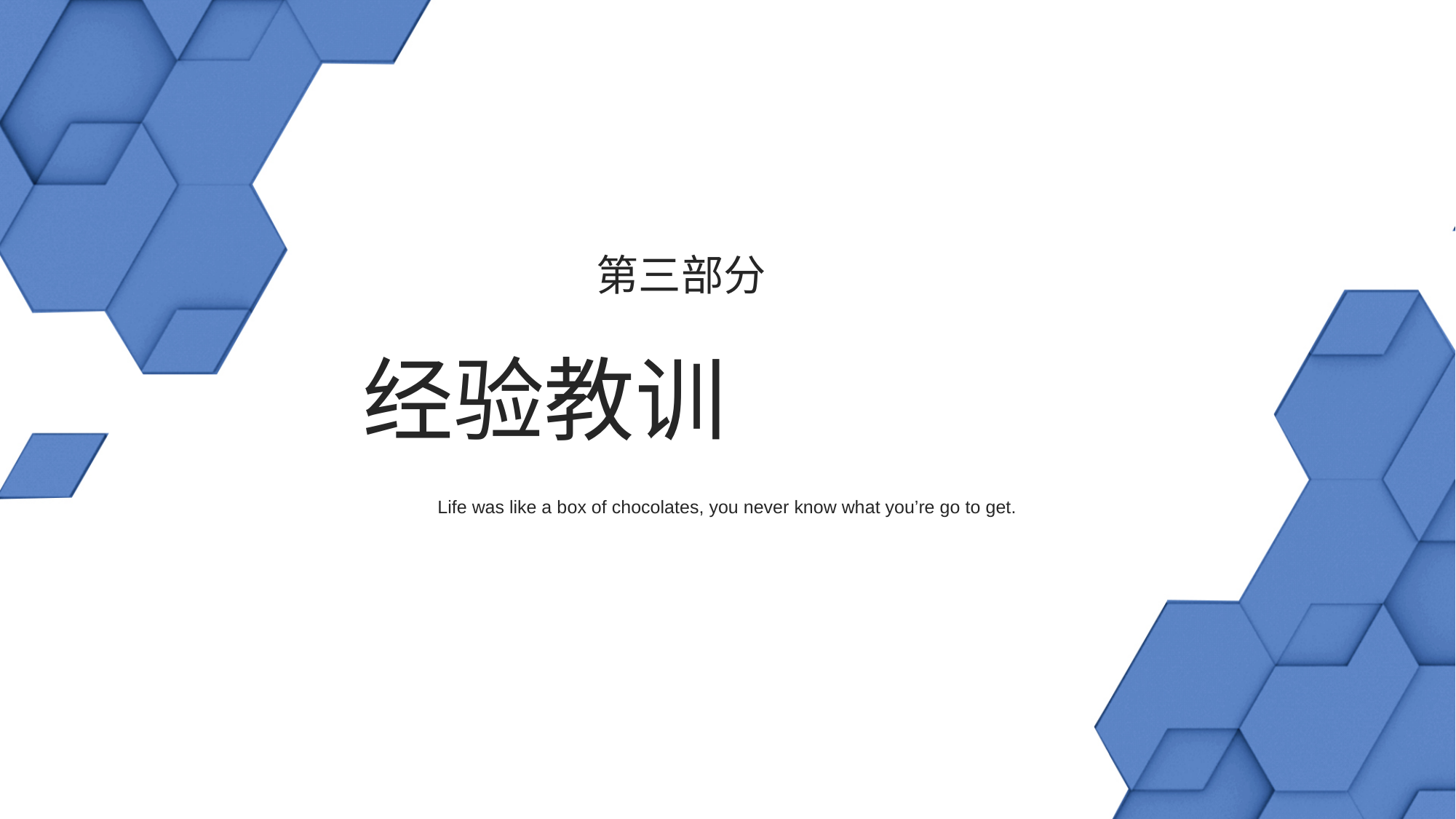

第三部分
经验教训
Life was like a box of chocolates, you never know what you’re go to get.